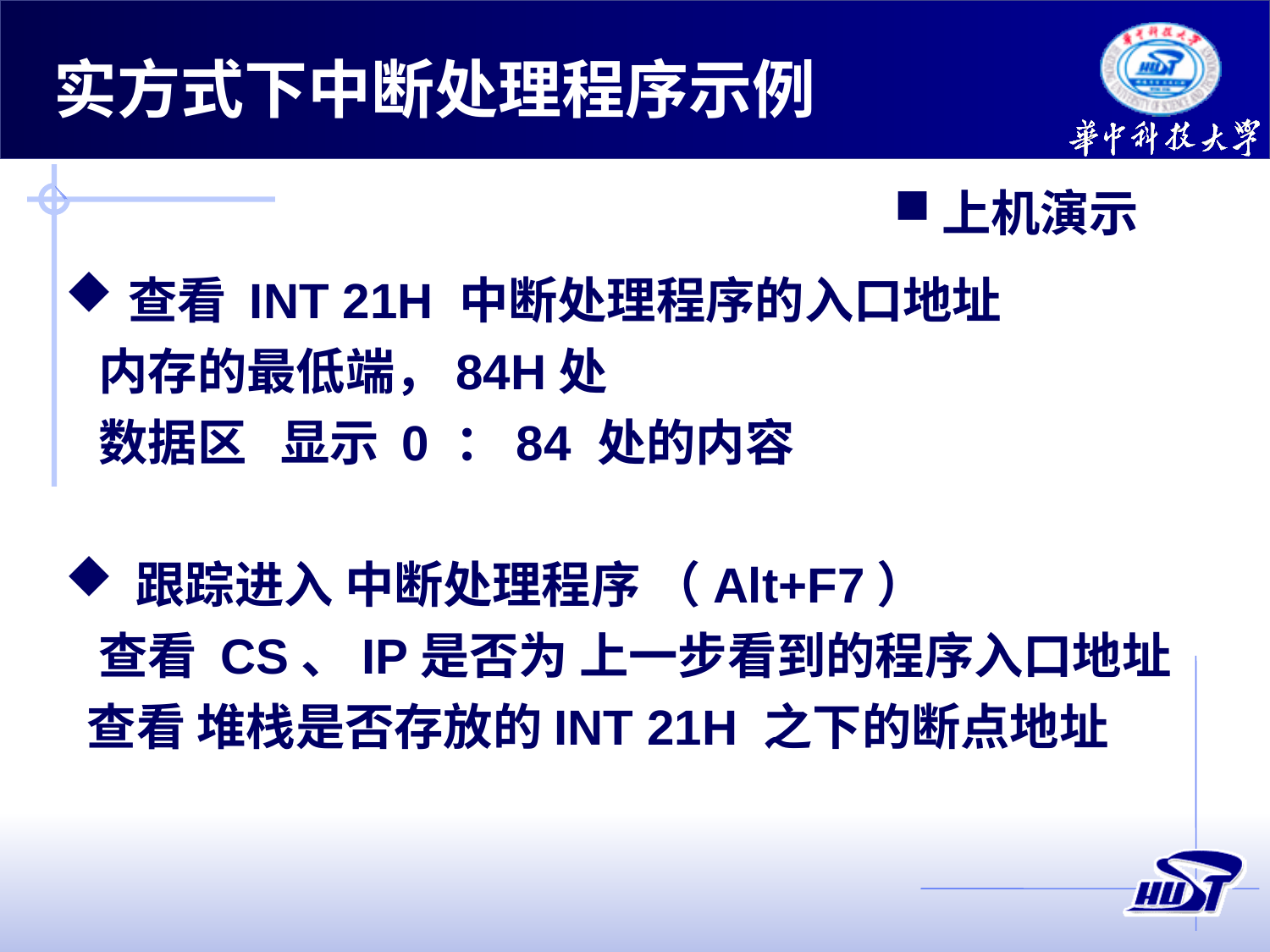

实方式下中断处理程序示例
上机演示
查看 INT 21H 中断处理程序的入口地址
  内存的最低端，84H处
  数据区   显示 0 ：84 处的内容

跟踪进入 中断处理程序 （Alt+F7）
  查看 CS、IP是否为 上一步看到的程序入口地址
  查看 堆栈是否存放的INT 21H 之下的断点地址